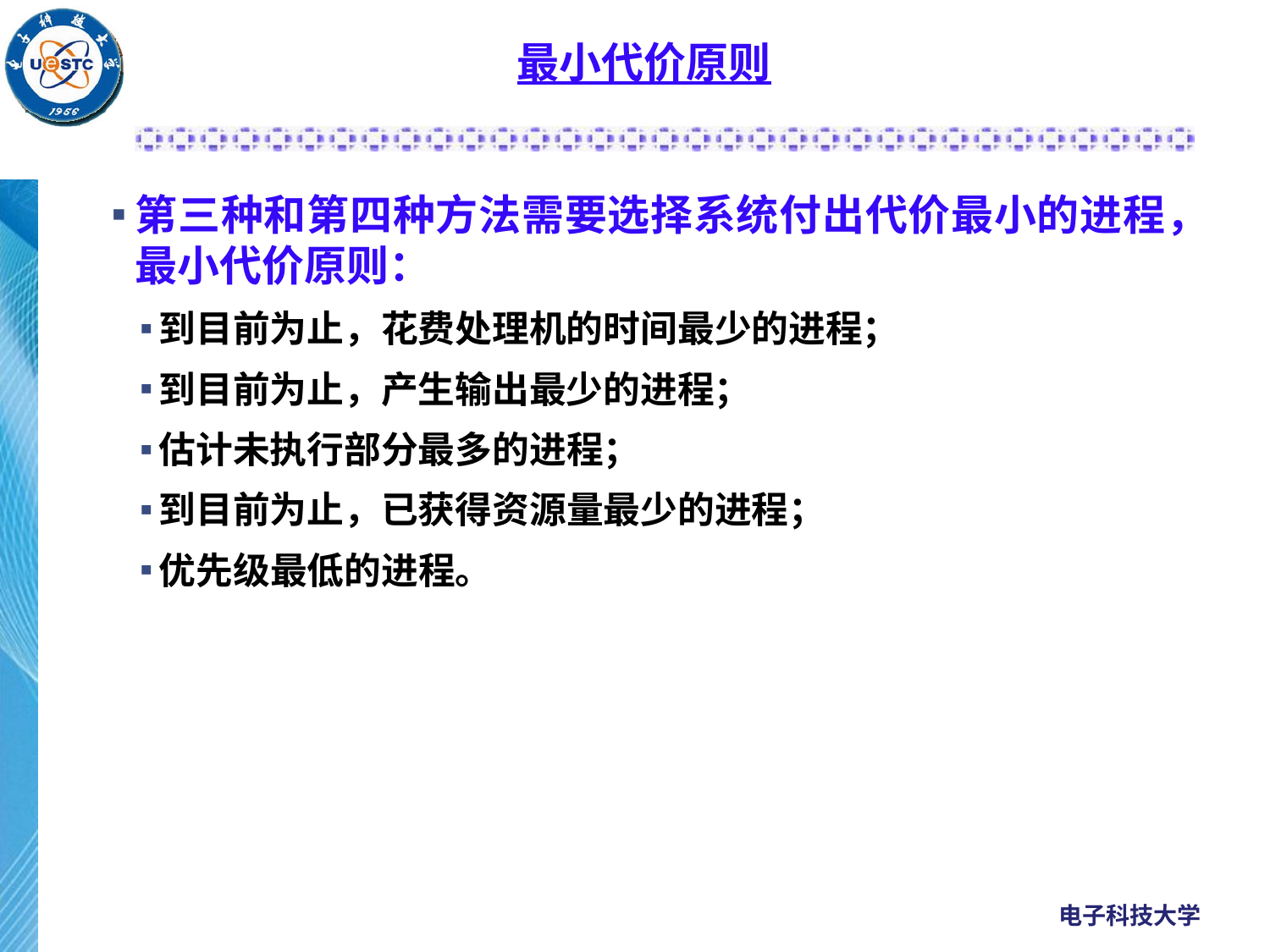

# 最小代价原则
第三种和第四种方法需要选择系统付出代价最小的进程，最小代价原则：
到目前为止，花费处理机的时间最少的进程；
到目前为止，产生输出最少的进程；
估计未执行部分最多的进程；
到目前为止，已获得资源量最少的进程；
优先级最低的进程。